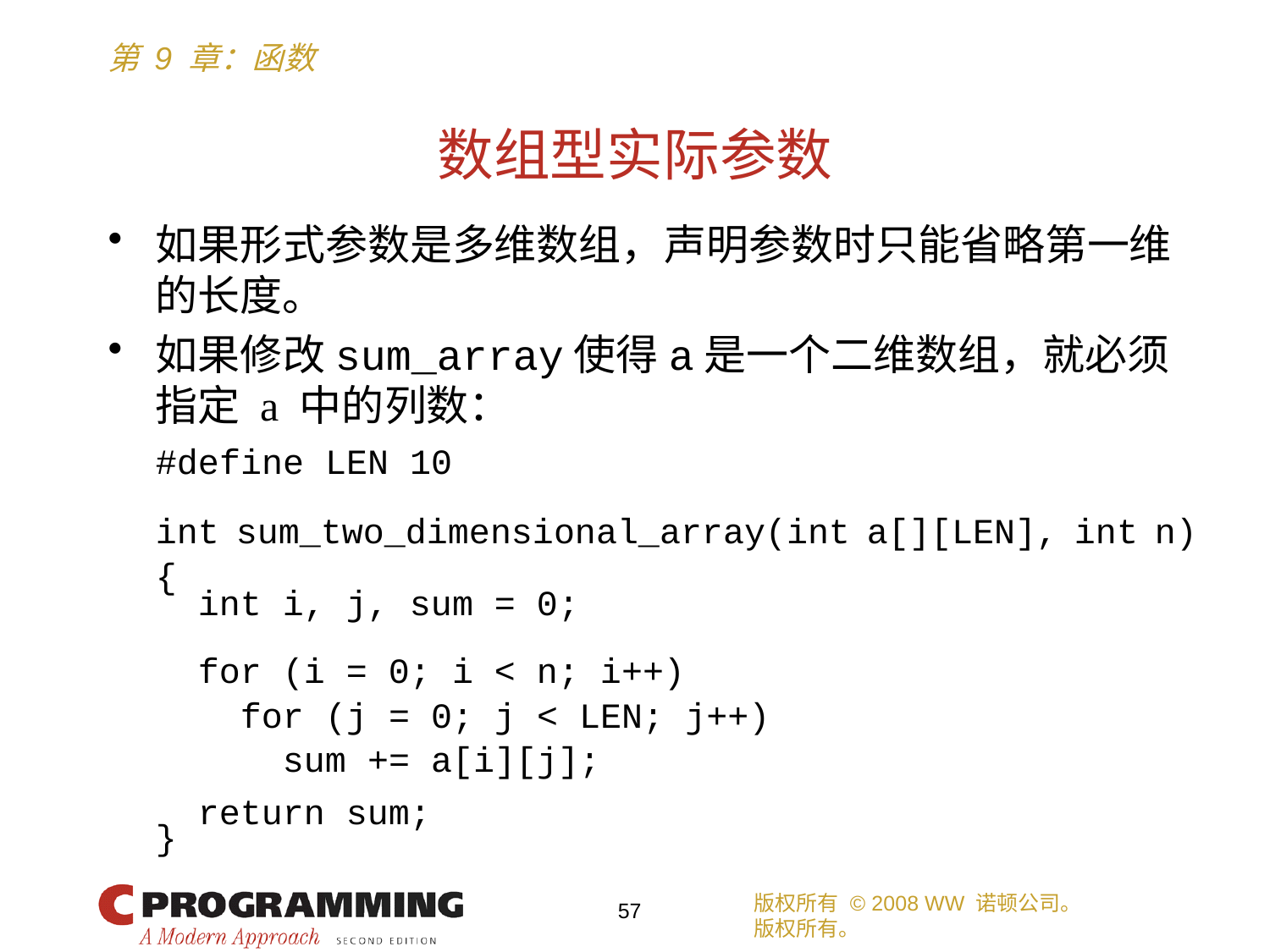

# 数组型实际参数
如果形式参数是多维数组，声明参数时只能省略第一维的长度。
如果修改sum_array使得a是一个二维数组，就必须指定 a 中的列数：
	#define LEN 10

	int sum_two_dimensional_array(int a[][LEN], int n)
	{
	  int i, j, sum = 0;

	  for (i = 0; i < n; i++)
	    for (j = 0; j < LEN; j++)
	      sum += a[i][j];

	  return sum;
	}
版权所有 © 2008 WW 诺顿公司。
版权所有。
57